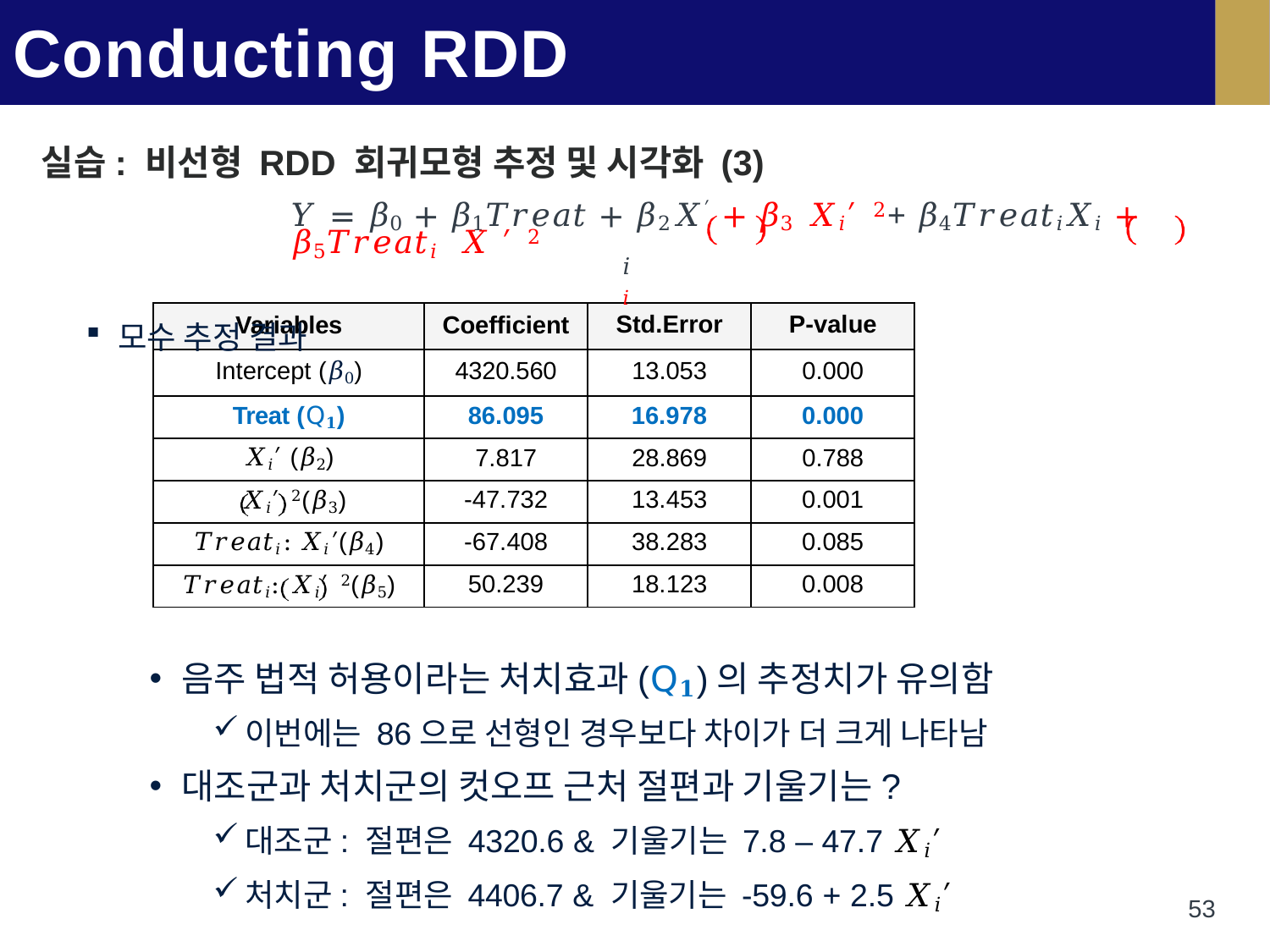

# Conducting RDD Analysis
실습: 비선형 RDD 회귀모형 추정 및 시각화 (3)
𝑌 = 𝛽0 + 𝛽1𝑇𝑟𝑒𝑎𝑡 + 𝛽2𝑋′ + 𝛽3 𝑋𝑖′ 2+ 𝛽4𝑇𝑟𝑒𝑎𝑡𝑖𝑋𝑖 + 𝛽5𝑇𝑟𝑒𝑎𝑡𝑖 𝑋 ′ 2
𝑖	𝑖
모수 추정 결과

| Variables | Coefficient | Std.Error | P-value |
| --- | --- | --- | --- |
| Intercept (𝛽0) | 4320.560 | 13.053 | 0.000 |
| Treat (𝖰𝟏) | 86.095 | 16.978 | 0.000 |
| 𝑋𝑖′ (𝛽2) | 7.817 | 28.869 | 0.788 |
| 𝑋𝑖′ 2(𝛽3) | -47.732 | 13.453 | 0.001 |
| 𝑇𝑟𝑒𝑎𝑡𝑖: 𝑋𝑖′(𝛽4) | -67.408 | 38.283 | 0.085 |
| 𝑇𝑟𝑒𝑎𝑡𝑖: 𝑋𝑖′ 2(𝛽5) | 50.239 | 18.123 | 0.008 |

음주 법적 허용이라는 처치효과(𝖰𝟏)의 추정치가 유의함
이번에는 86으로 선형인 경우보다 차이가 더 크게 나타남
대조군과 처치군의 컷오프 근처 절편과 기울기는?
대조군: 절편은 4320.6 & 기울기는 7.8 – 47.7 𝑋𝑖′
처치군: 절편은 4406.7 & 기울기는 -59.6 + 2.5 𝑋𝑖′
53